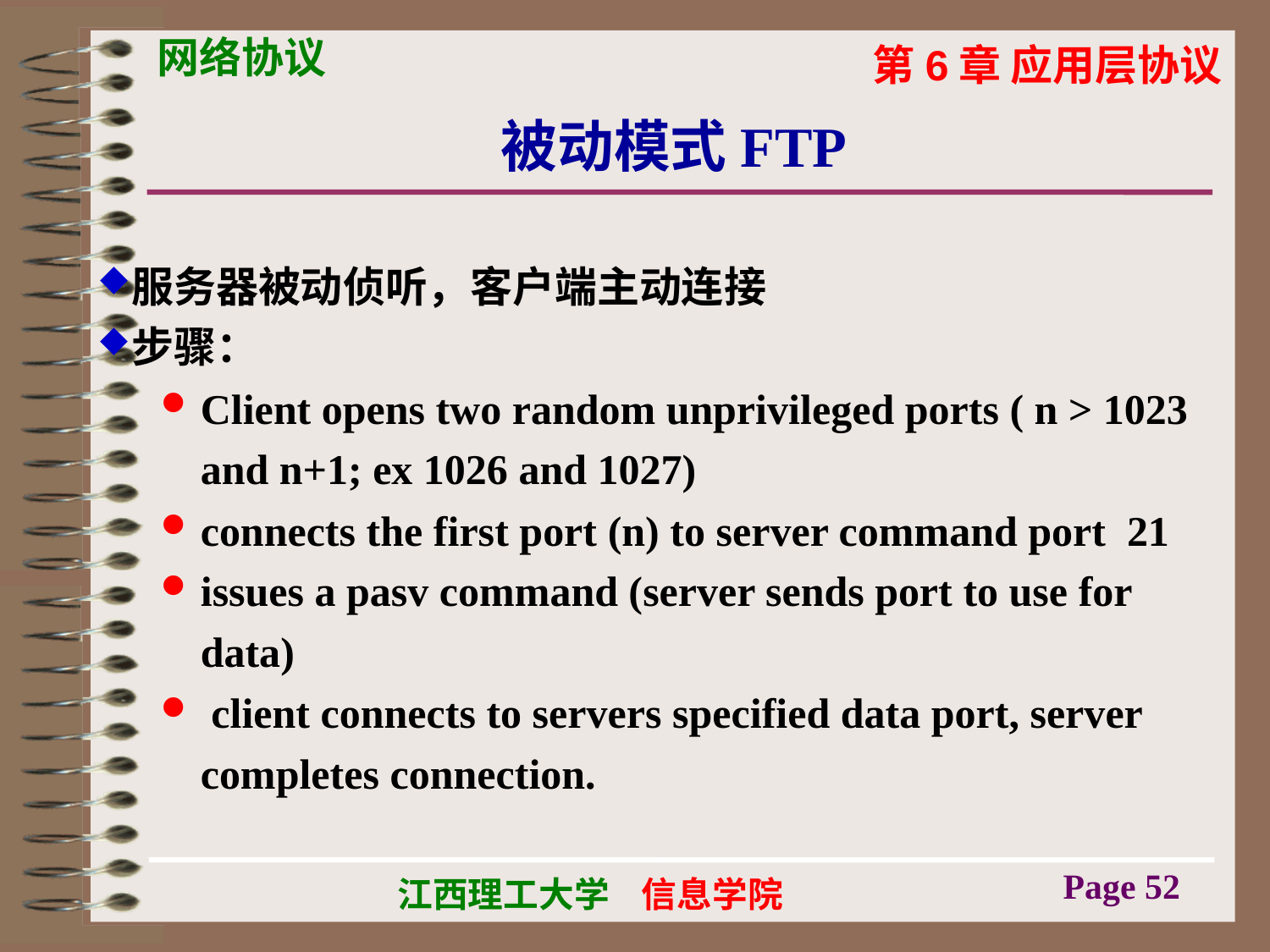

# 被动模式FTP
服务器被动侦听，客户端主动连接
步骤：
Client opens two random unprivileged ports ( n > 1023 and n+1; ex 1026 and 1027)
connects the first port (n) to server command port  21
issues a pasv command (server sends port to use for data)
 client connects to servers specified data port, server completes connection.
Page 52